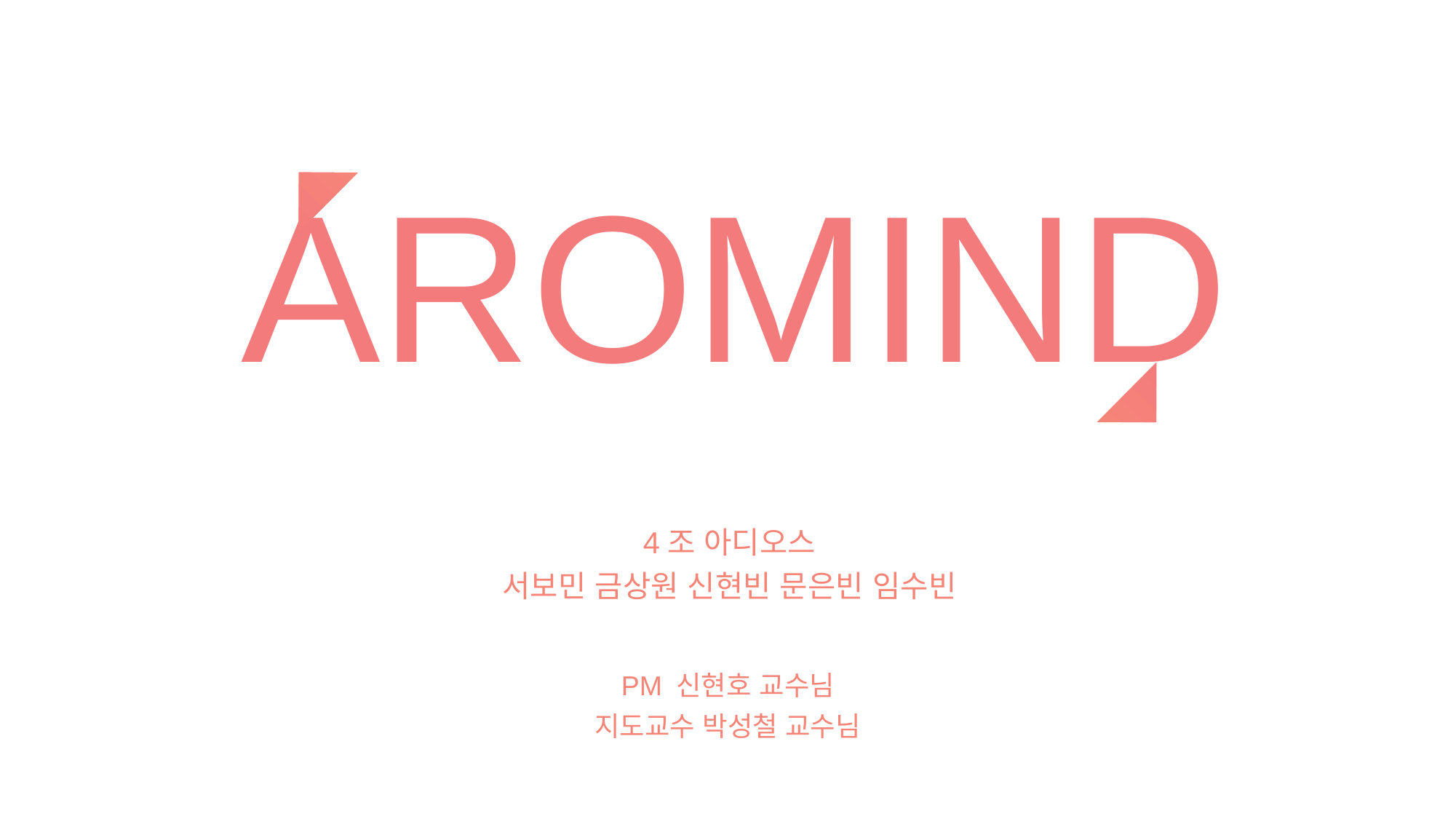

AROMIND

4조 아디오스
서보민 금상원 신현빈 문은빈 임수빈
PM 신현호 교수님
지도교수 박성철 교수님